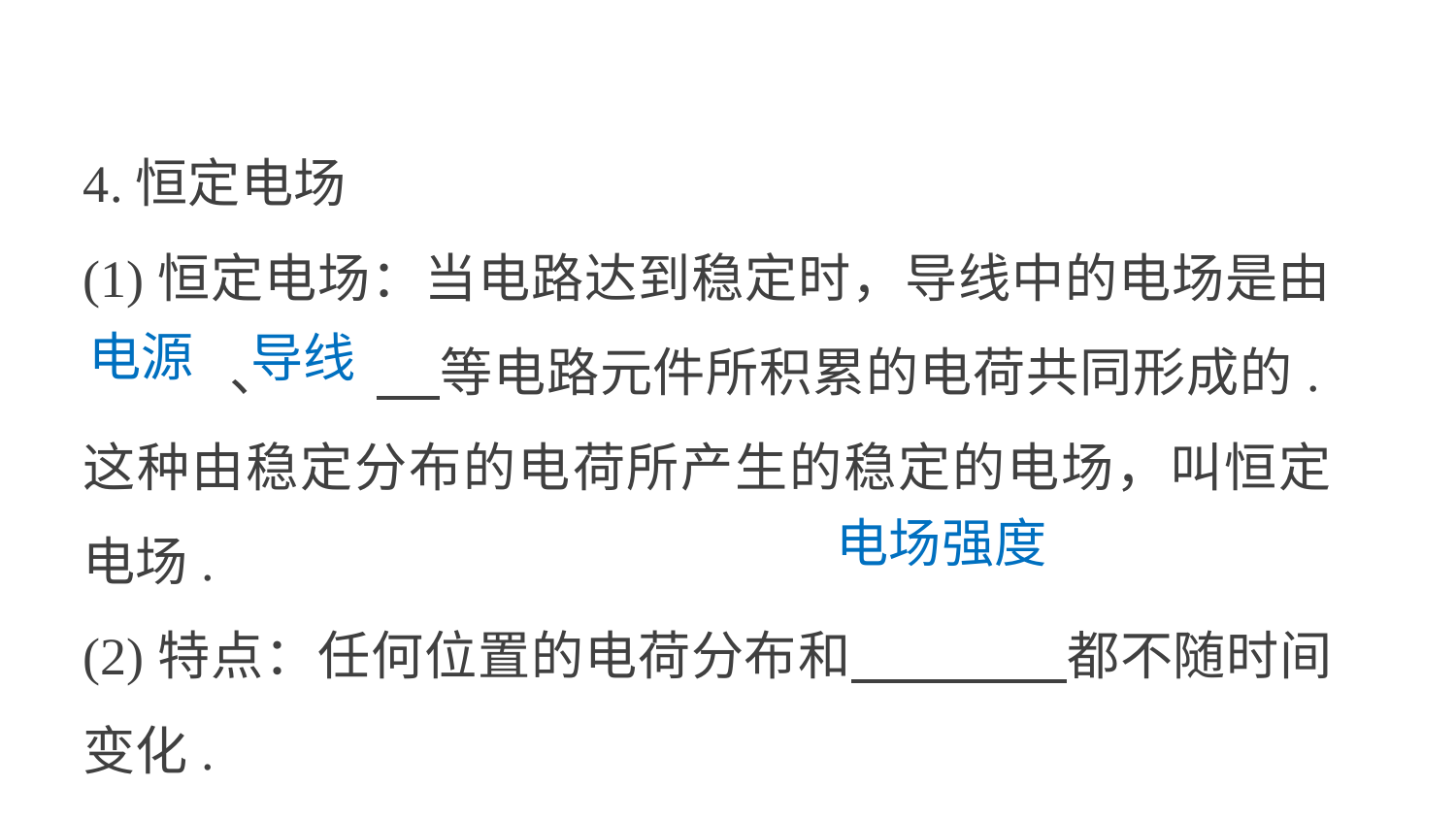

4.恒定电场
(1)恒定电场：当电路达到稳定时，导线中的电场是由	、	     等电路元件所积累的电荷共同形成的.这种由稳定分布的电荷所产生的稳定的电场，叫恒定电场.
(2)特点：任何位置的电荷分布和                 都不随时间变化.
电源
导线
电场强度